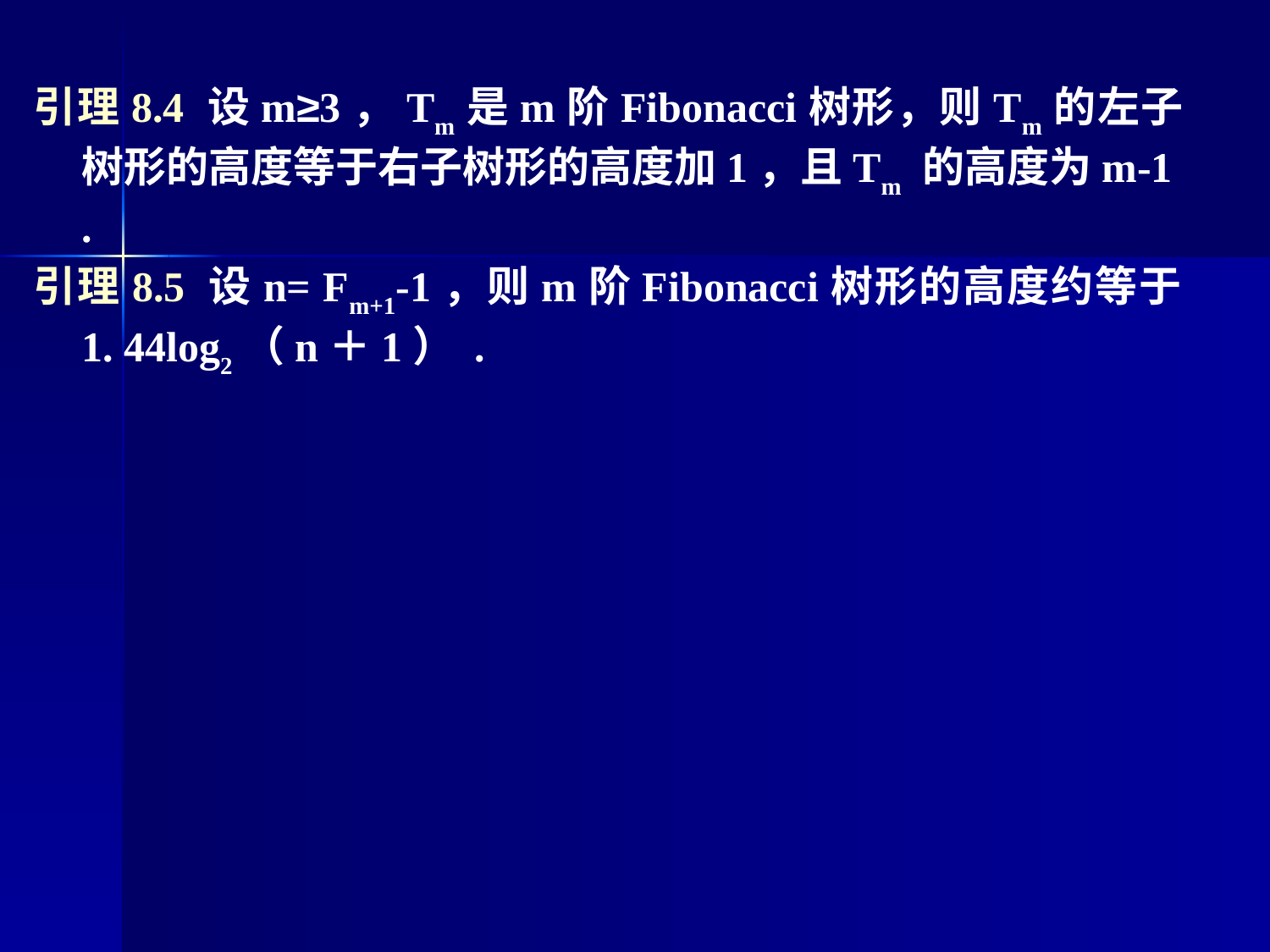

引理8.4 设m≥3，Tm是m阶Fibonacci树形，则Tm的左子树形的高度等于右子树形的高度加1，且Tm 的高度为m-1  .
引理8.5 设n= Fm+1-1，则m阶Fibonacci树形的高度约等于
1. 44log2（n＋1） .